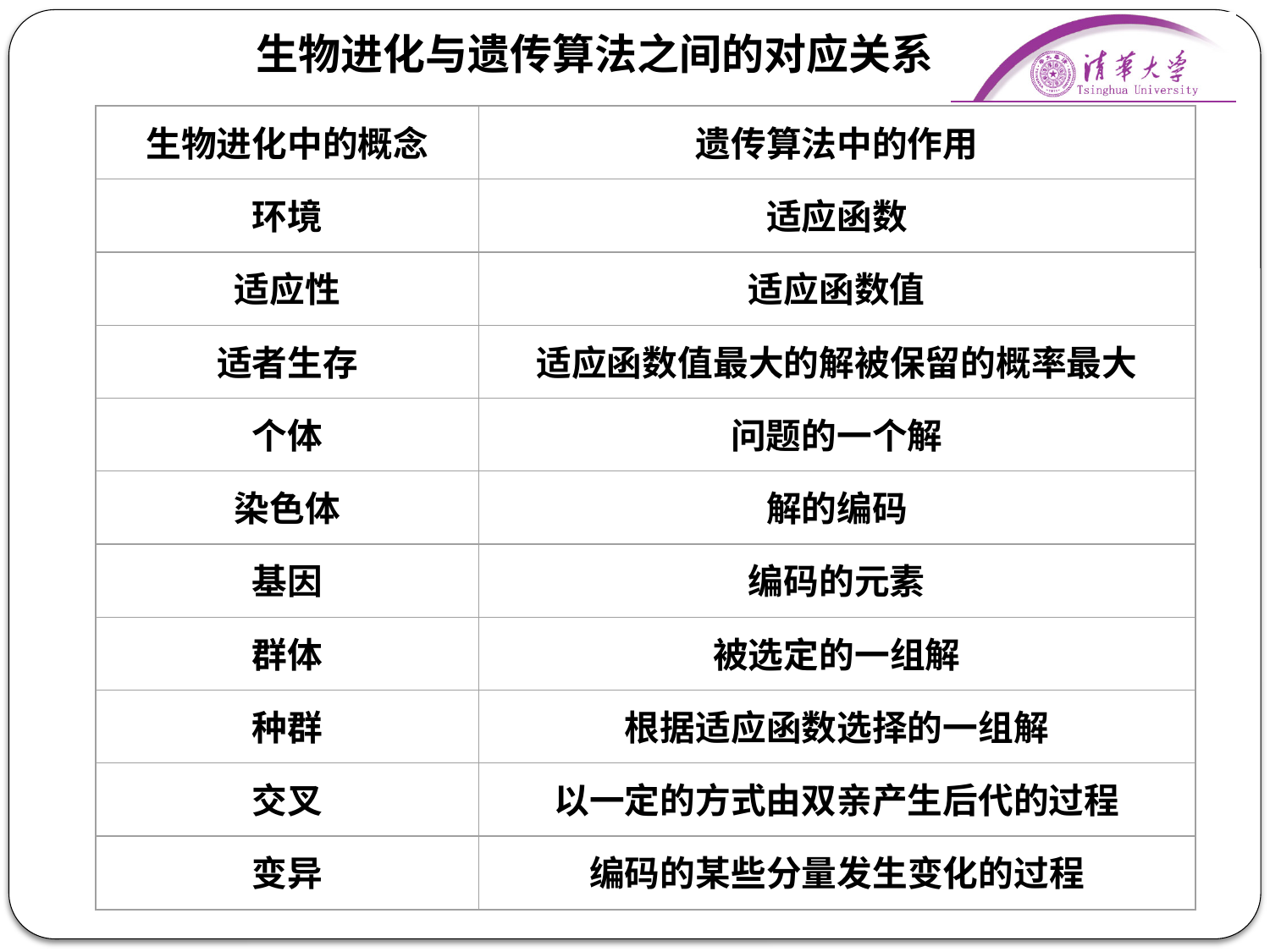

生物进化与遗传算法之间的对应关系

生物进化中的概念

遗传算法中的作用

环境

适应函数

适应性

适应函数值

适者生存

适应函数值最大的解被保留的概率最大

个体

问题的一个解

染色体

解的编码

基因

编码的元素

群体

被选定的一组解

种群

根据适应函数选择的一组解

交叉

以一定的方式由双亲产生后代的过程

变异

编码的某些分量发生变化的过程